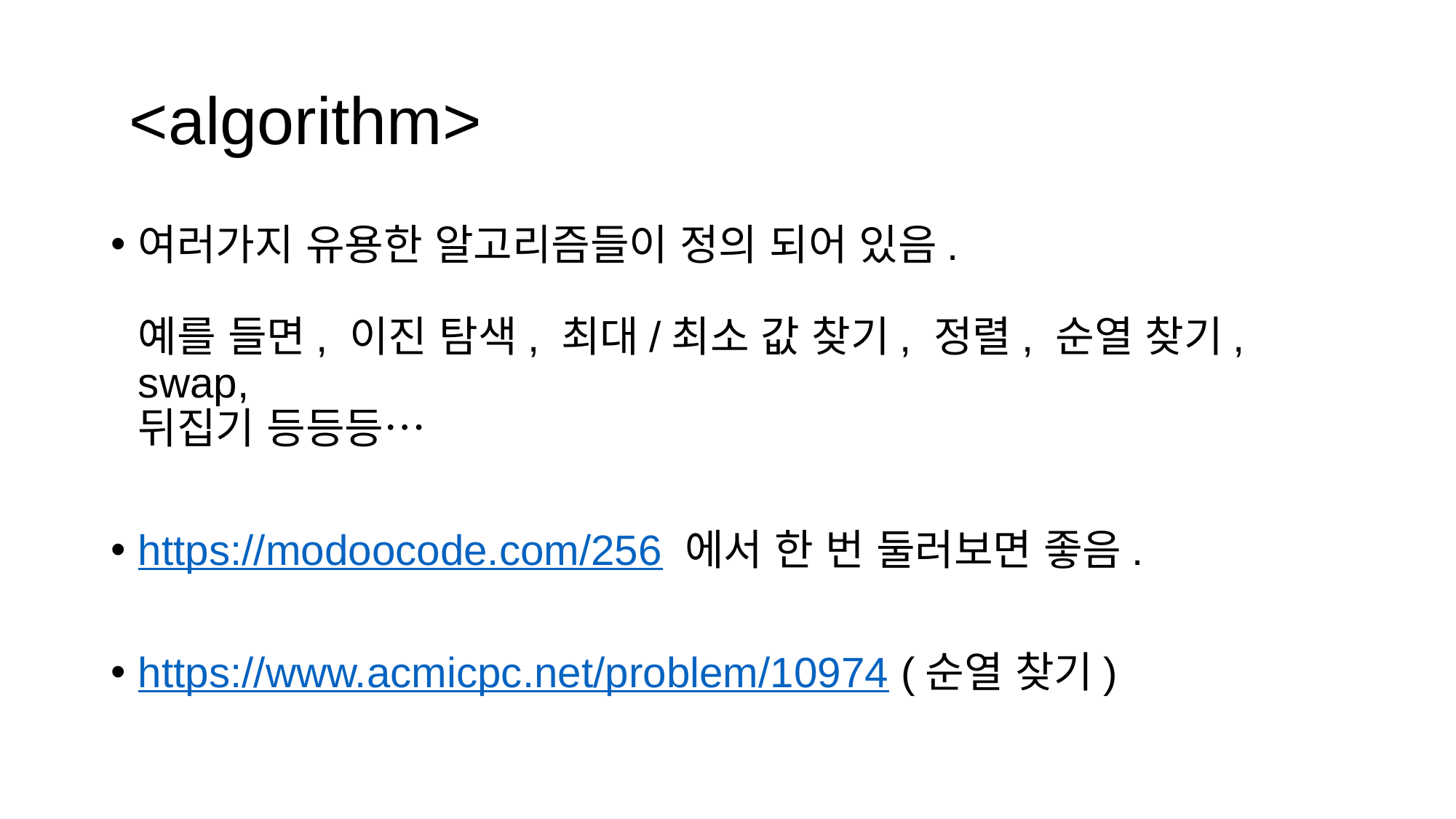

# <algorithm>
여러가지 유용한 알고리즘들이 정의 되어 있음.
예를 들면, 이진 탐색, 최대/최소 값 찾기, 정렬, 순열 찾기, swap,
뒤집기 등등등…

https://modoocode.com/256 에서 한 번 둘러보면 좋음.

https://www.acmicpc.net/problem/10974 (순열 찾기)